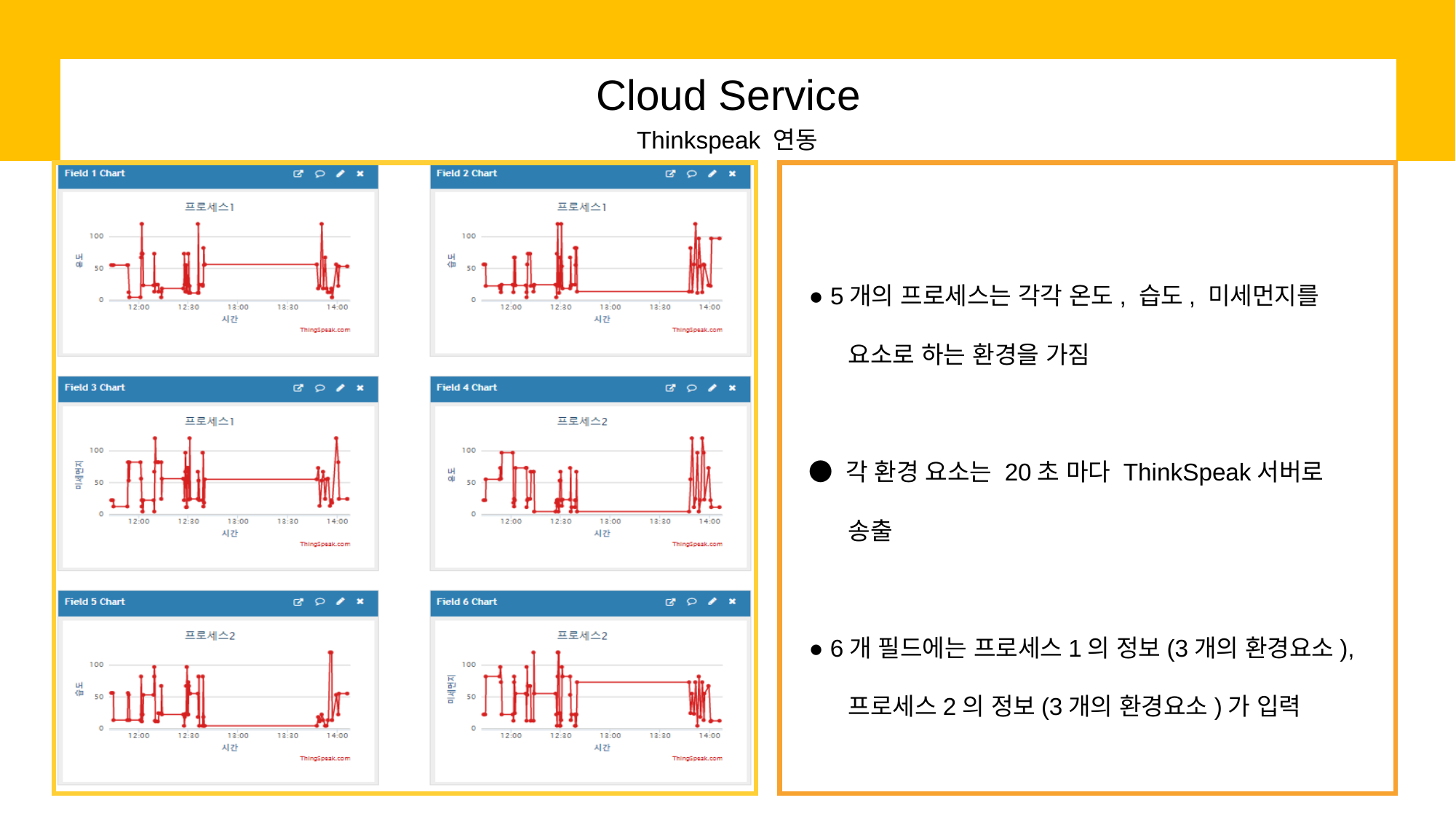

Cloud Service
Thinkspeak 연동

● 5개의 프로세스는 각각 온도, 습도, 미세먼지를
     요소로 하는 환경을 가짐

● 각 환경 요소는 20초 마다 ThinkSpeak서버로
     송출

● 6개 필드에는 프로세스1의 정보(3개의 환경요소),
     프로세스2의 정보(3개의 환경요소)가 입력